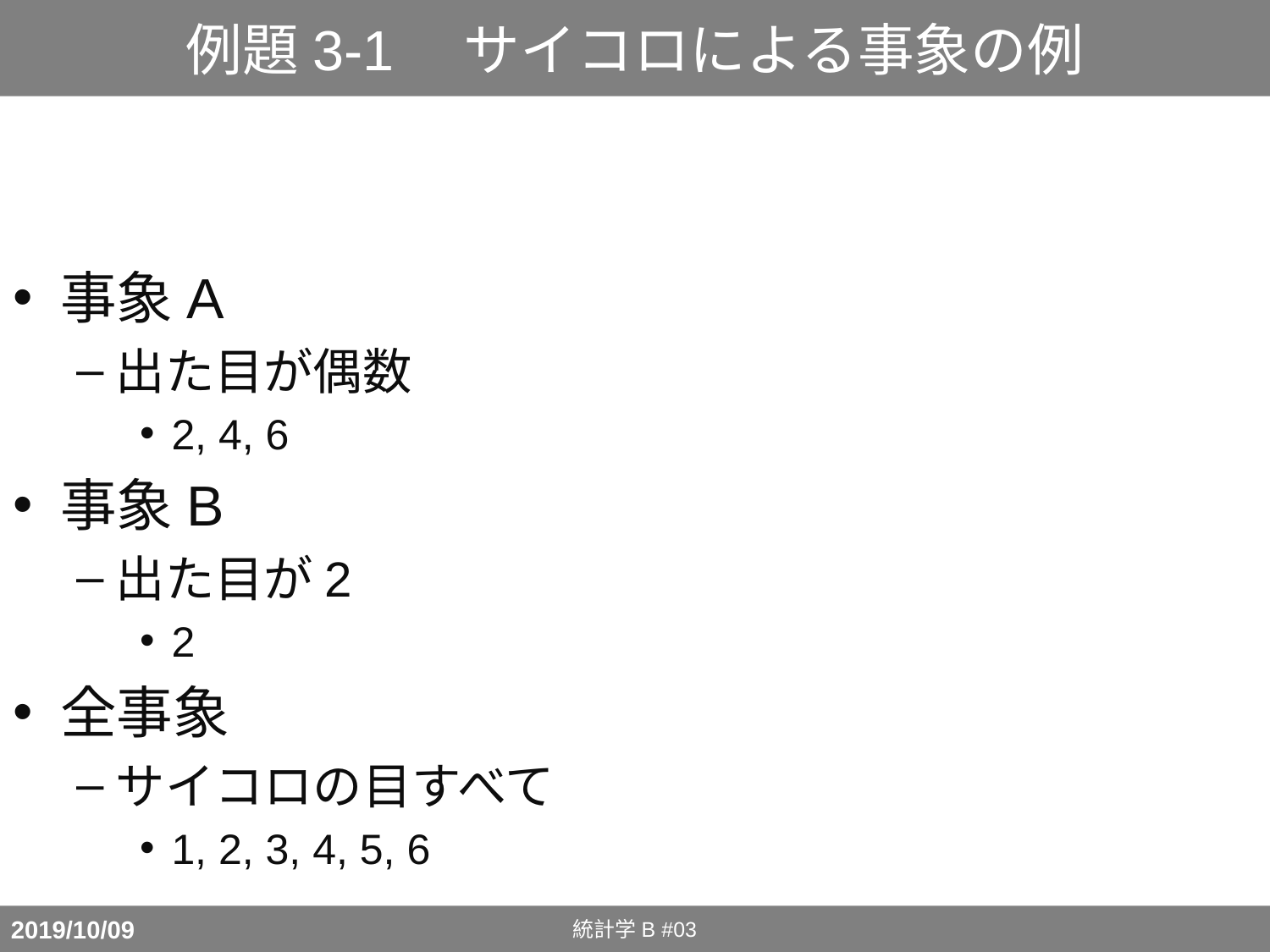

# 例題3-1　サイコロによる事象の例
事象A
出た目が偶数
2, 4, 6
事象B
出た目が2
2
全事象
サイコロの目すべて
1, 2, 3, 4, 5, 6
統計学B #03
2019/10/09